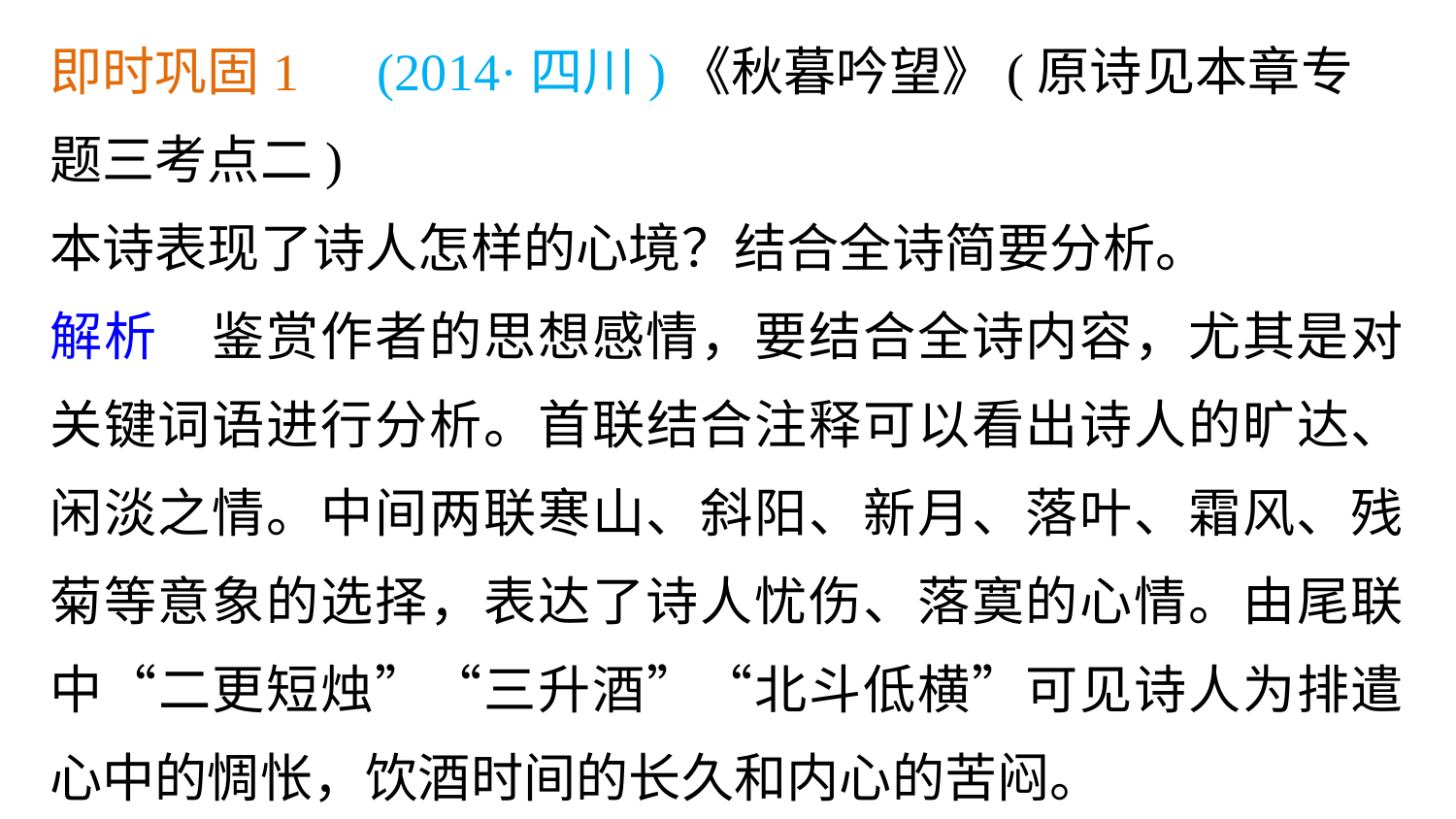

即时巩固1　(2014·四川)《秋暮吟望》(原诗见本章专题三考点二)
本诗表现了诗人怎样的心境？结合全诗简要分析。
解析　鉴赏作者的思想感情，要结合全诗内容，尤其是对关键词语进行分析。首联结合注释可以看出诗人的旷达、闲淡之情。中间两联寒山、斜阳、新月、落叶、霜风、残菊等意象的选择，表达了诗人忧伤、落寞的心情。由尾联中“二更短烛”“三升酒”“北斗低横”可见诗人为排遣心中的惆怅，饮酒时间的长久和内心的苦闷。